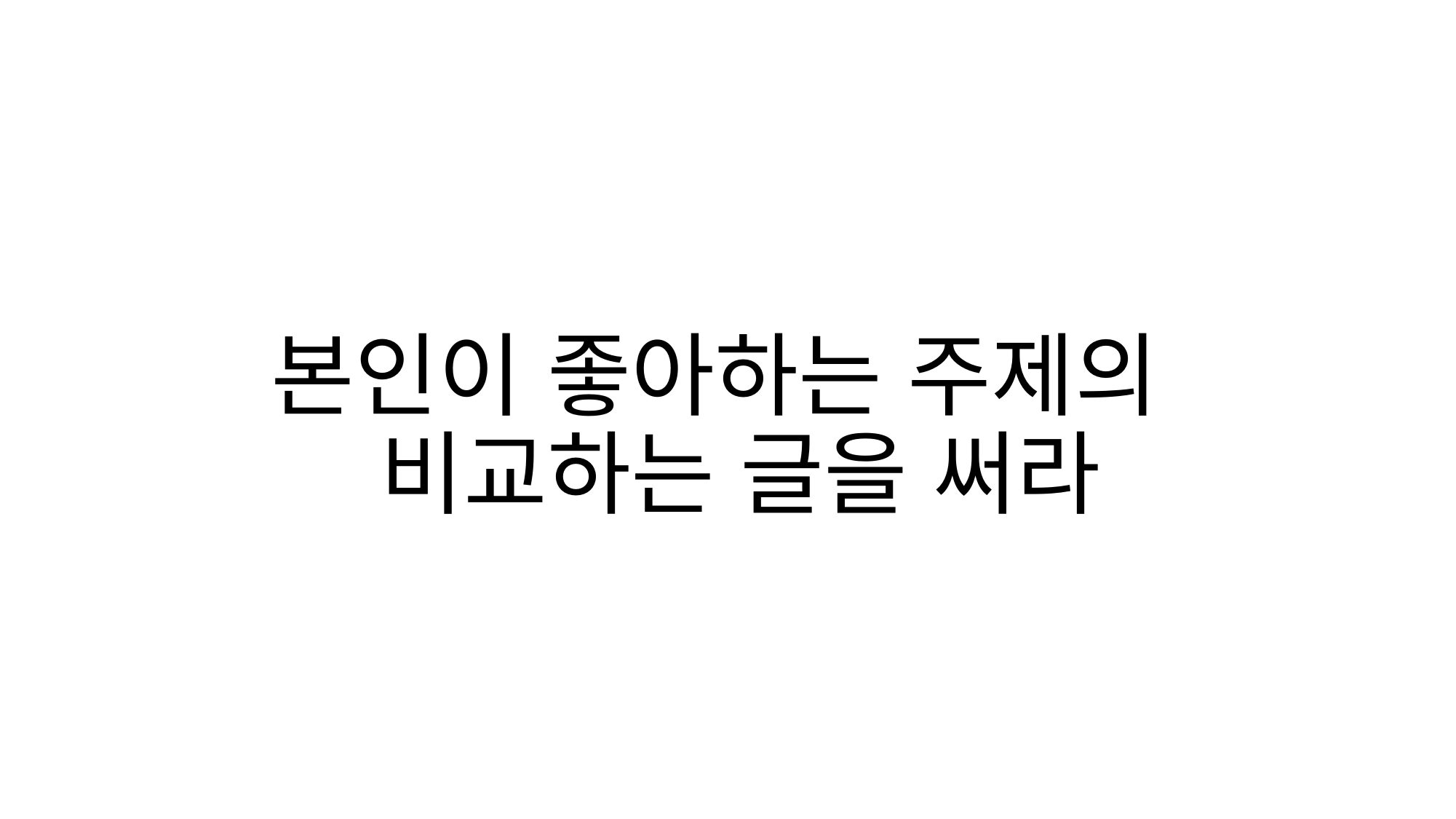

# 본인이 좋아하는 주제의 비교하는 글을 써라